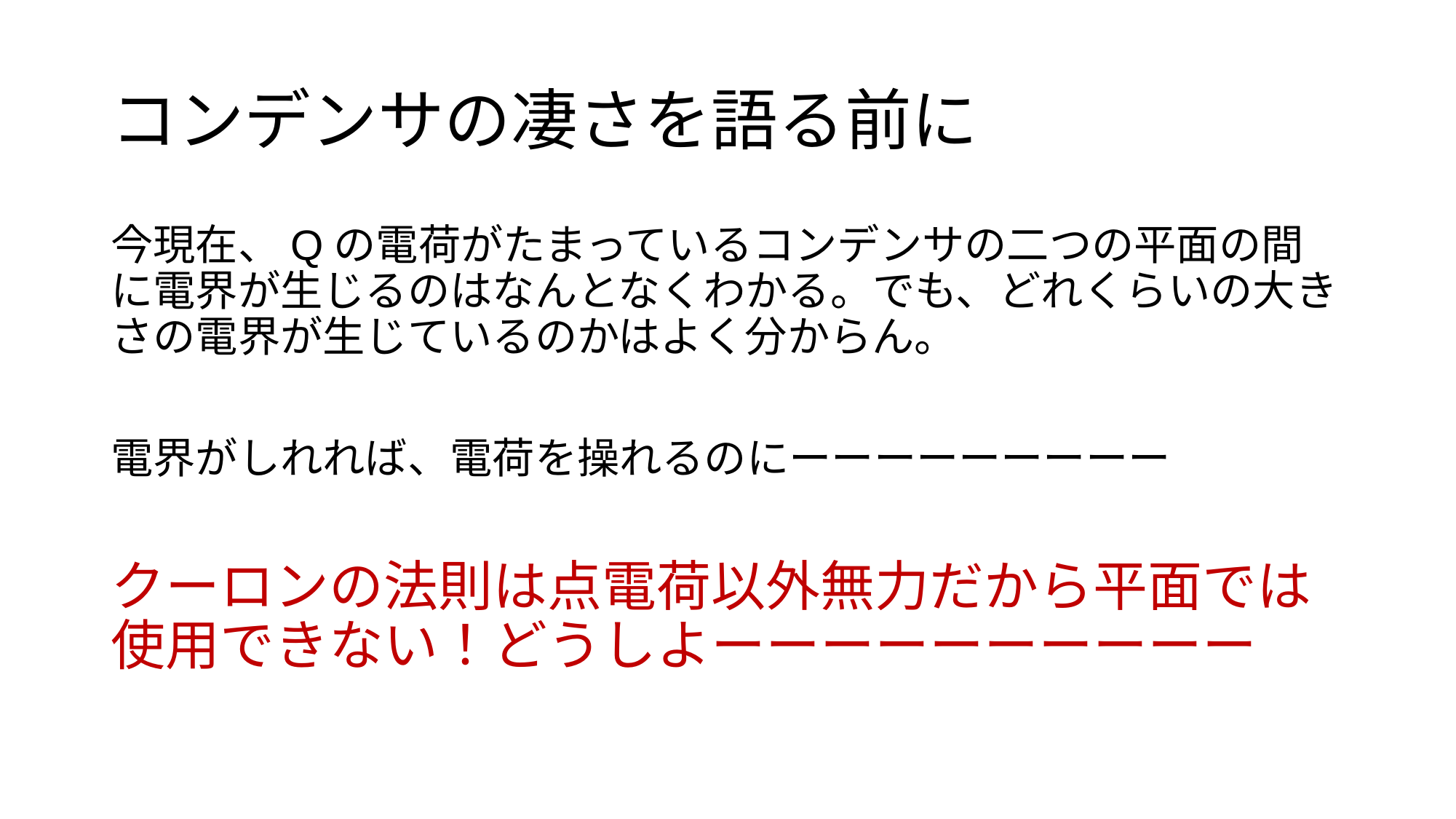

# コンデンサの凄さを語る前に
今現在、Qの電荷がたまっているコンデンサの二つの平面の間に電界が生じるのはなんとなくわかる。でも、どれくらいの大きさの電界が生じているのかはよく分からん。

電界がしれれば、電荷を操れるのにーーーーーーーーー

クーロンの法則は点電荷以外無力だから平面では使用できない！どうしよーーーーーーーーーー